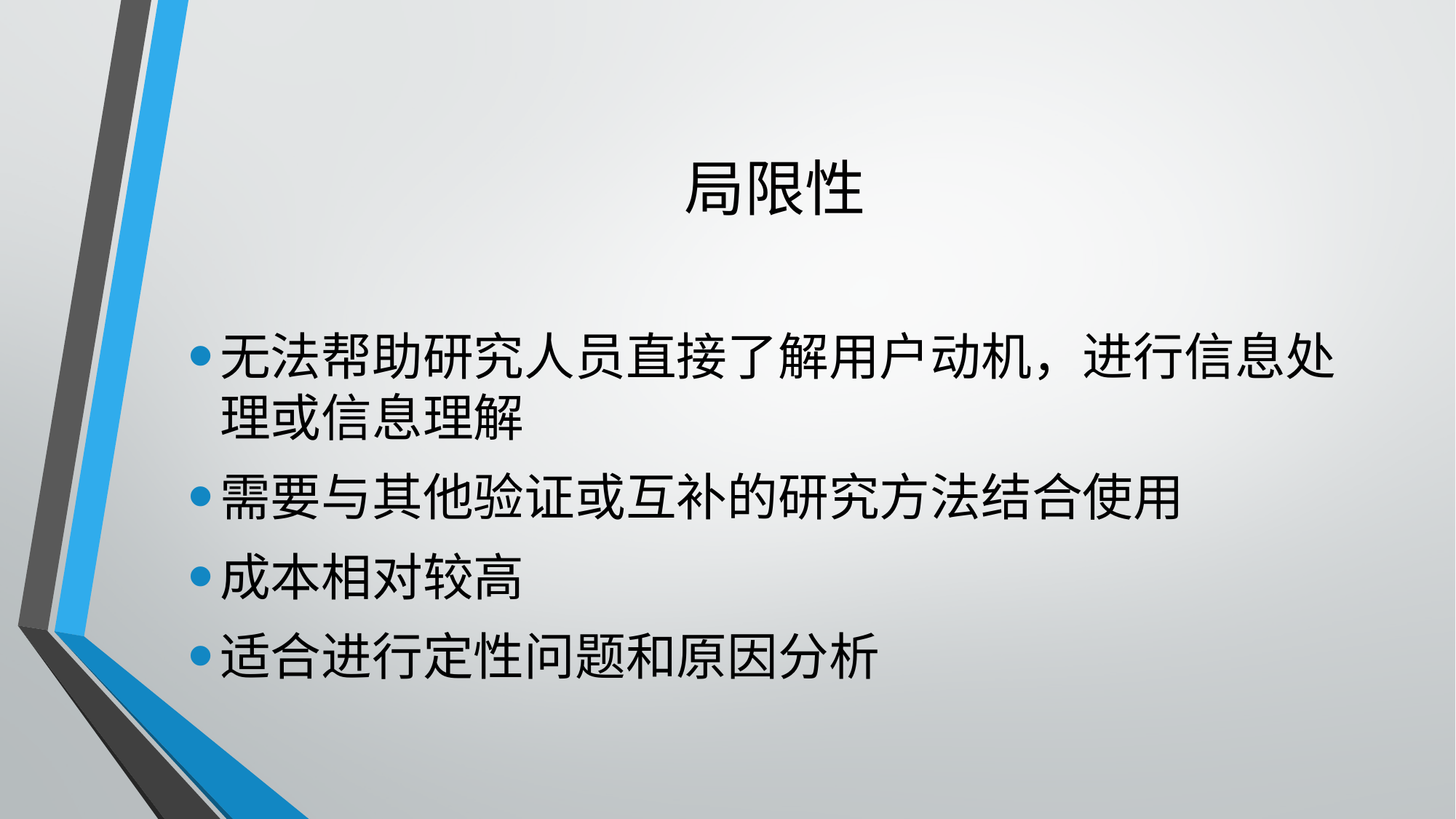

# 局限性
无法帮助研究人员直接了解用户动机，进行信息处理或信息理解
需要与其他验证或互补的研究方法结合使用
成本相对较高
适合进行定性问题和原因分析